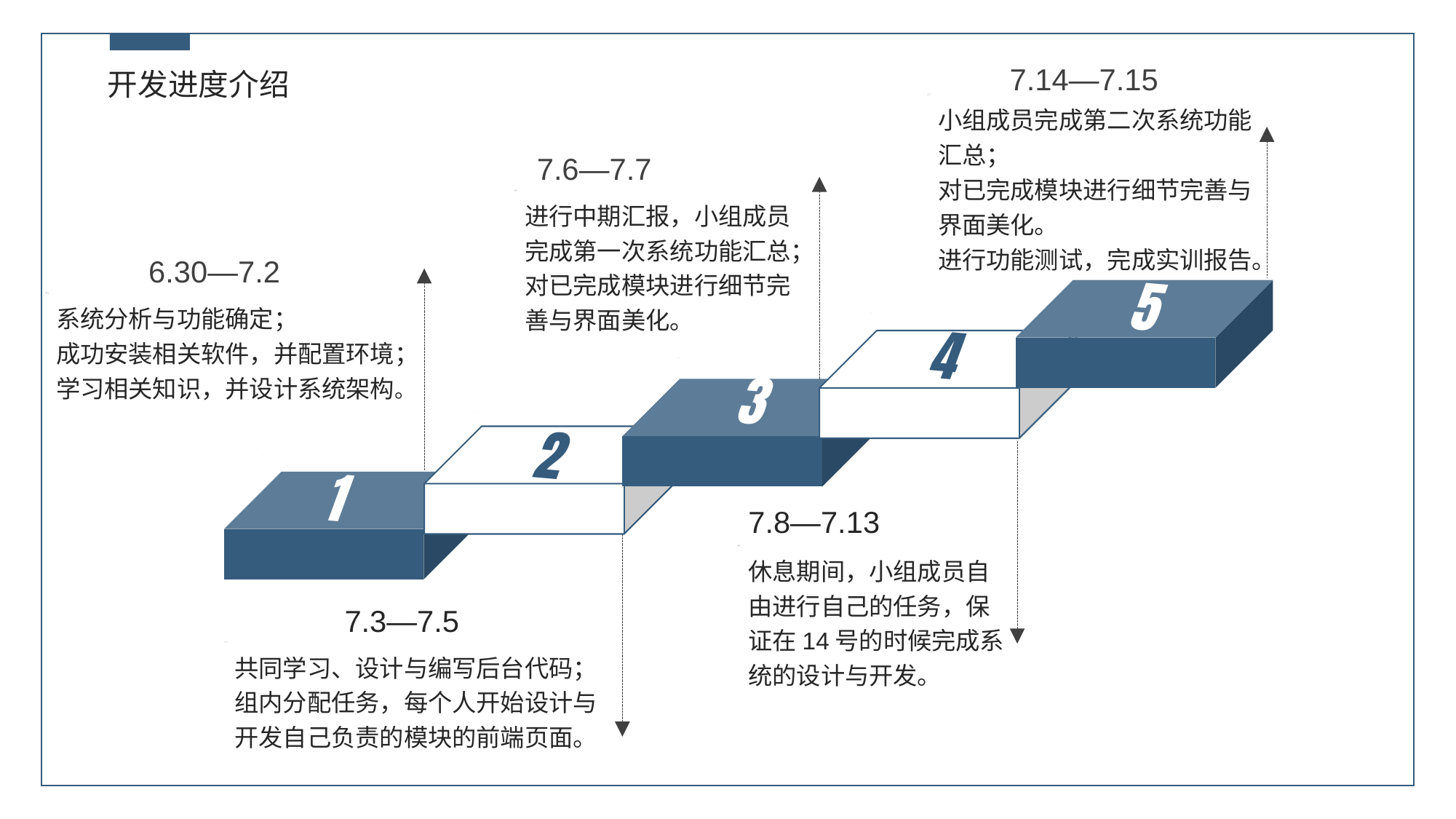

7.14—7.15
开发进度介绍
小组成员完成第二次系统功能汇总；
对已完成模块进行细节完善与界面美化。
进行功能测试，完成实训报告。
7.6—7.7
进行中期汇报，小组成员完成第一次系统功能汇总；
对已完成模块进行细节完善与界面美化。
6.30—7.2
5

系统分析与功能确定；
成功安装相关软件，并配置环境；
学习相关知识，并设计系统架构。
4

3

2

1

7.8—7.13
休息期间，小组成员自由进行自己的任务，保证在14号的时候完成系统的设计与开发。
7.3—7.5
共同学习、设计与编写后台代码；
组内分配任务，每个人开始设计与开发自己负责的模块的前端页面。